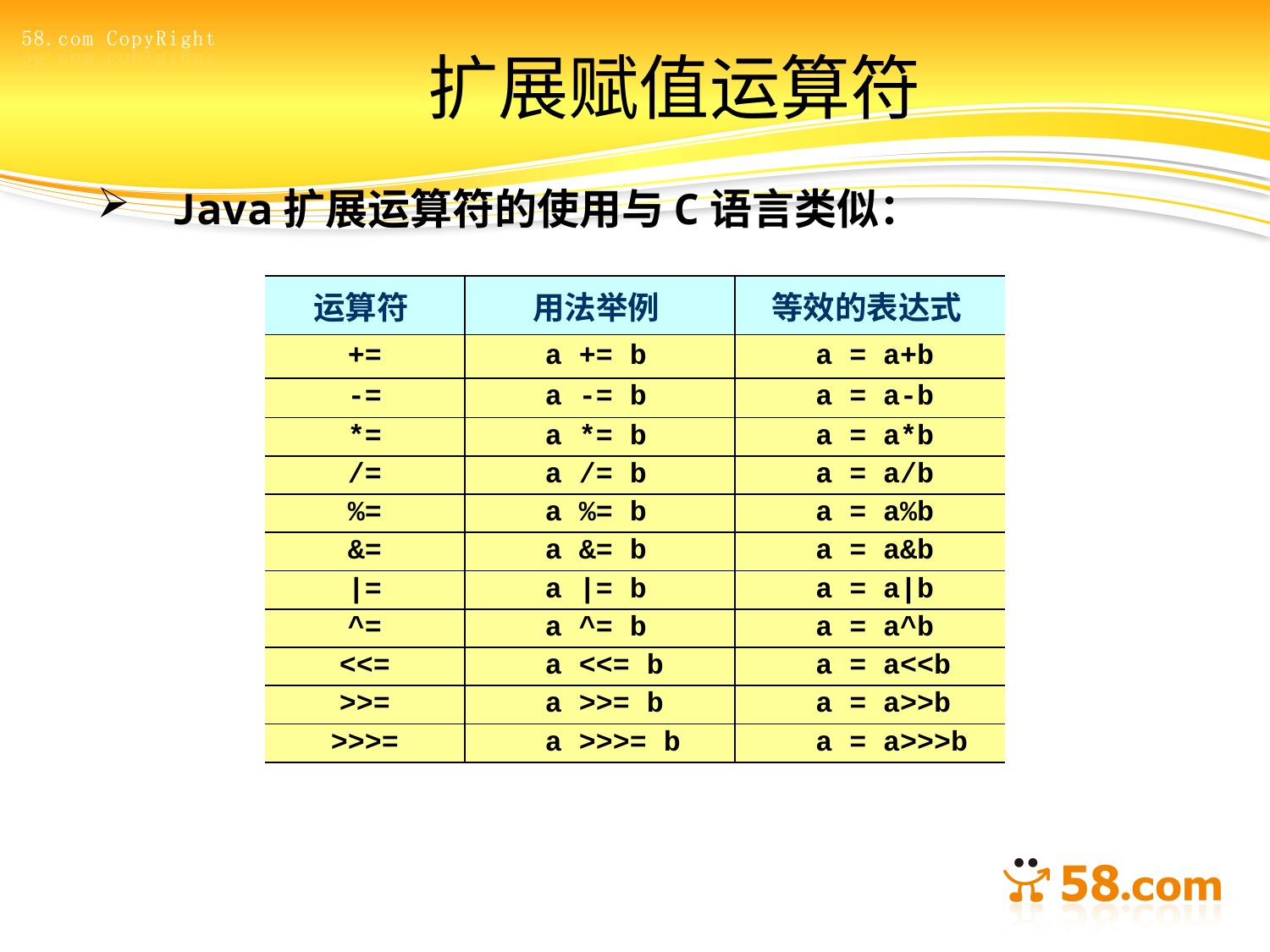

# 扩展赋值运算符
Java扩展运算符的使用与C语言类似：
| 运算符 | 用法举例 | 等效的表达式 |
| --- | --- | --- |
| += | a += b | a = a+b |
| -= | a -= b | a = a-b |
| \*= | a \*= b | a = a\*b |
| /= | a /= b | a = a/b |
| %= | a %= b | a = a%b |
| &= | a &= b | a = a&b |
| |= | a |= b | a = a|b |
| ^= | a ^= b | a = a^b |
| <<= | a <<= b | a = a<<b |
| >>= | a >>= b | a = a>>b |
| >>>= | a >>>= b | a = a>>>b |